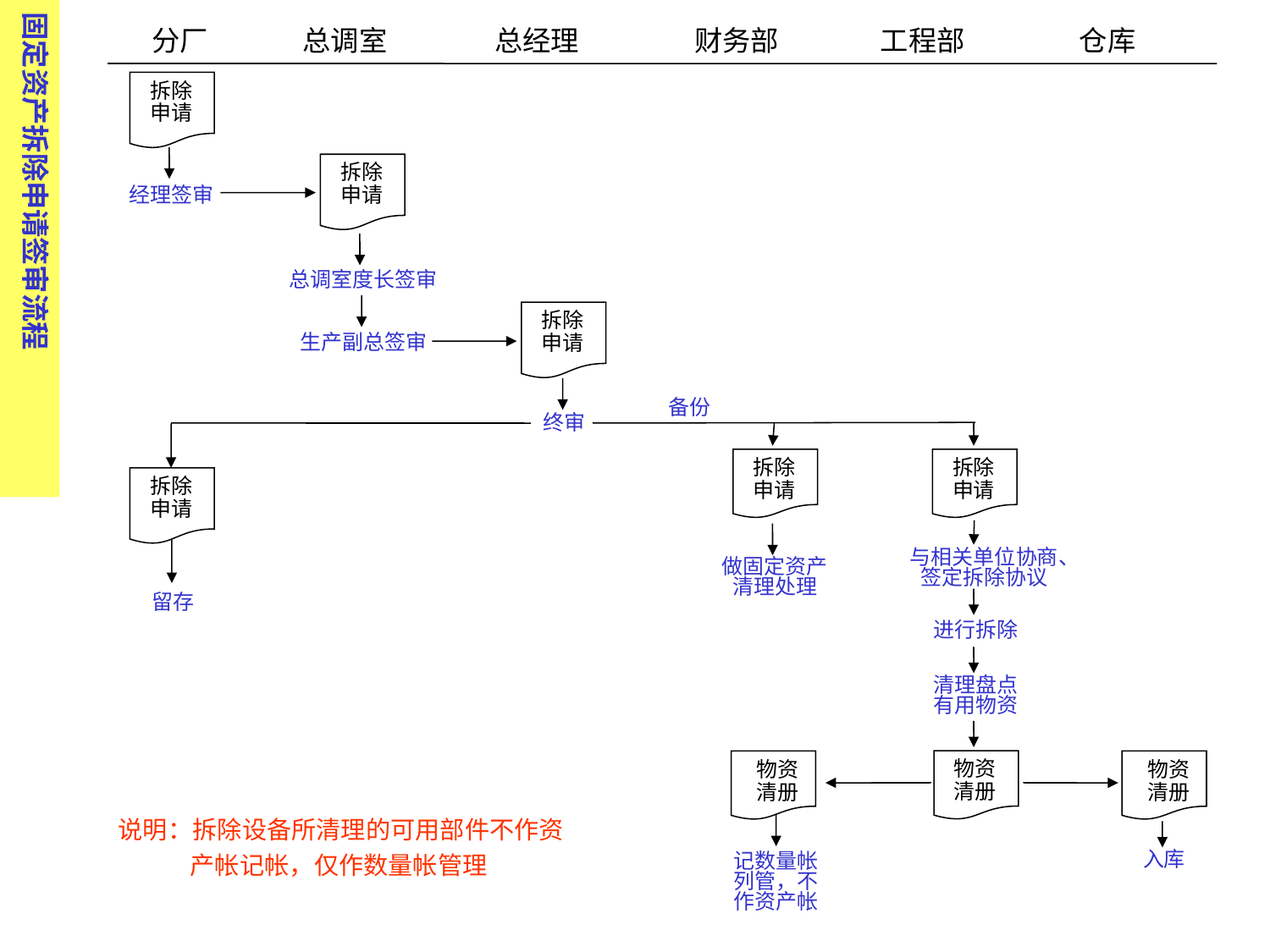

固定资产拆除申请签审流程
分厂               总调室                 总经理                  财务部                工程部                  仓库

拆除申请

拆除申请
经理签审

总调室度长签审

拆除申请
生产副总签审

备份
终审

拆除申请
拆除申请

拆除申请

与相关单位协商、签定拆除协议
做固定资产清理处理
留存

进行拆除

清理盘点有用物资

物资清册
物资清册
物资清册

说明：拆除设备所清理的可用部件不作资
            产帐记帐，仅作数量帐管理

入库
记数量帐列管，不作资产帐
88